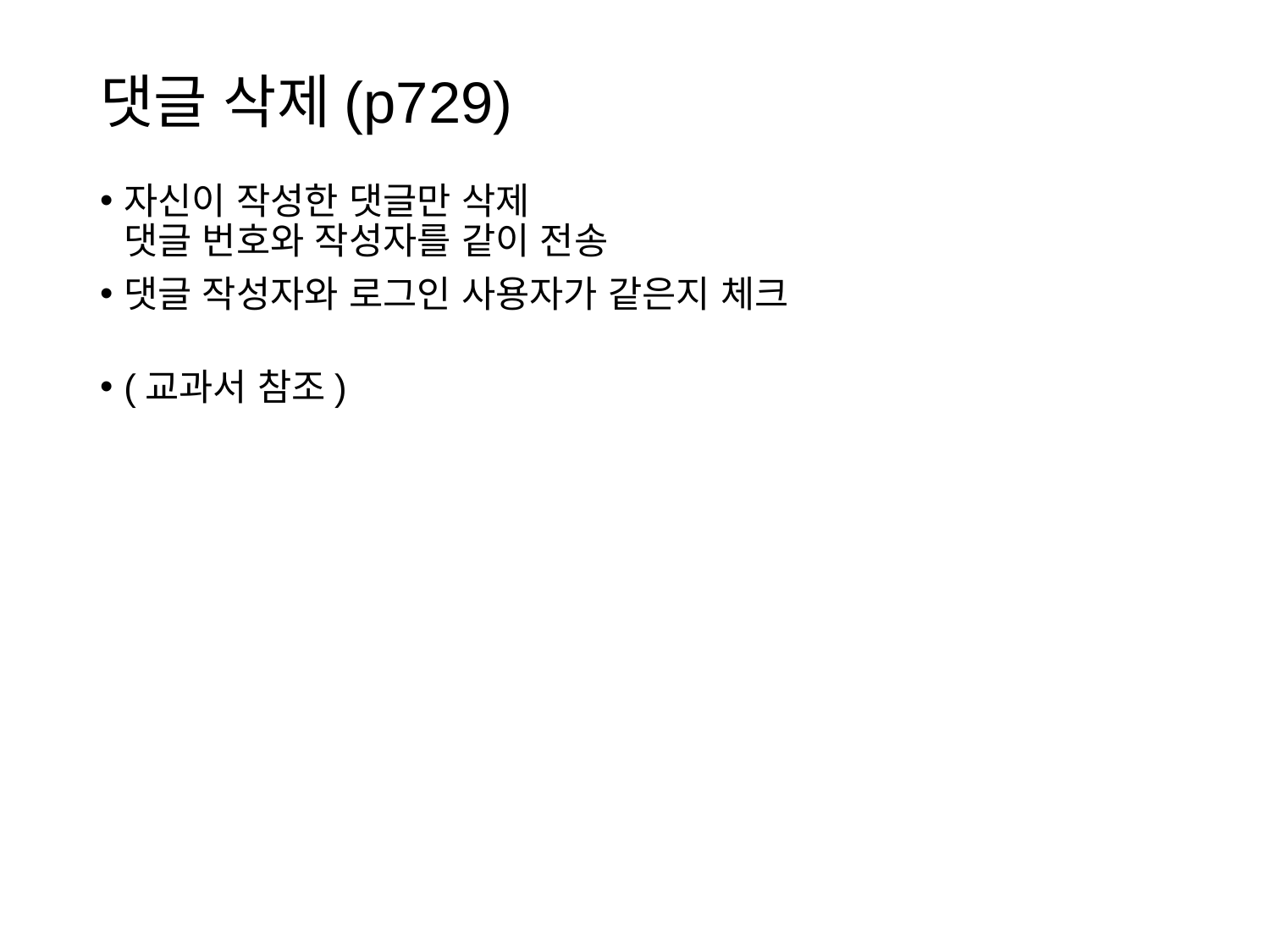

# 댓글 삭제(p729)
자신이 작성한 댓글만 삭제
댓글 번호와 작성자를 같이 전송
댓글 작성자와 로그인 사용자가 같은지 체크
(교과서 참조)